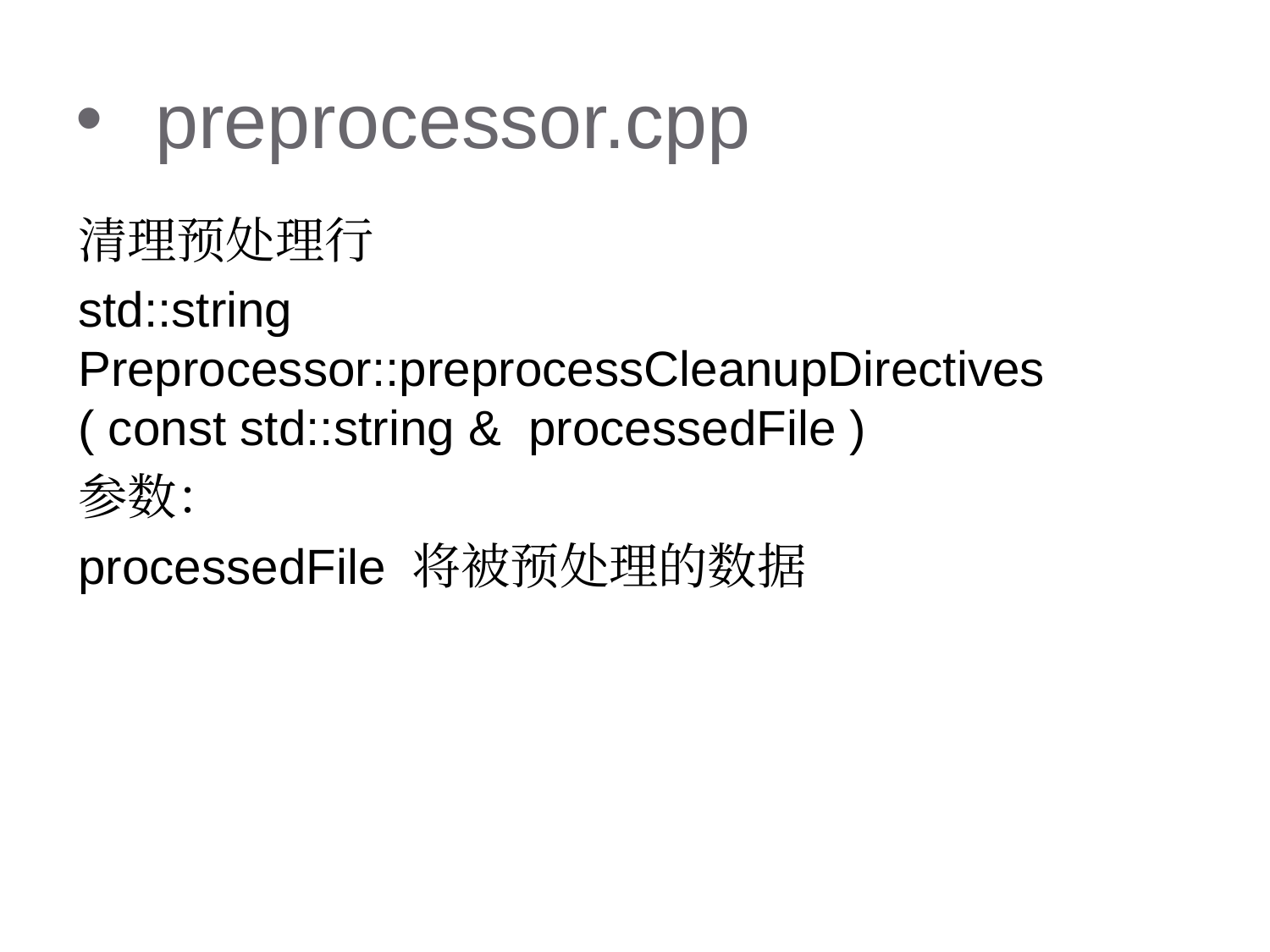

# preprocessor.cpp
清理预处理行
std::string Preprocessor::preprocessCleanupDirectives  ( const std::string &  processedFile )
参数：
processedFile 将被预处理的数据